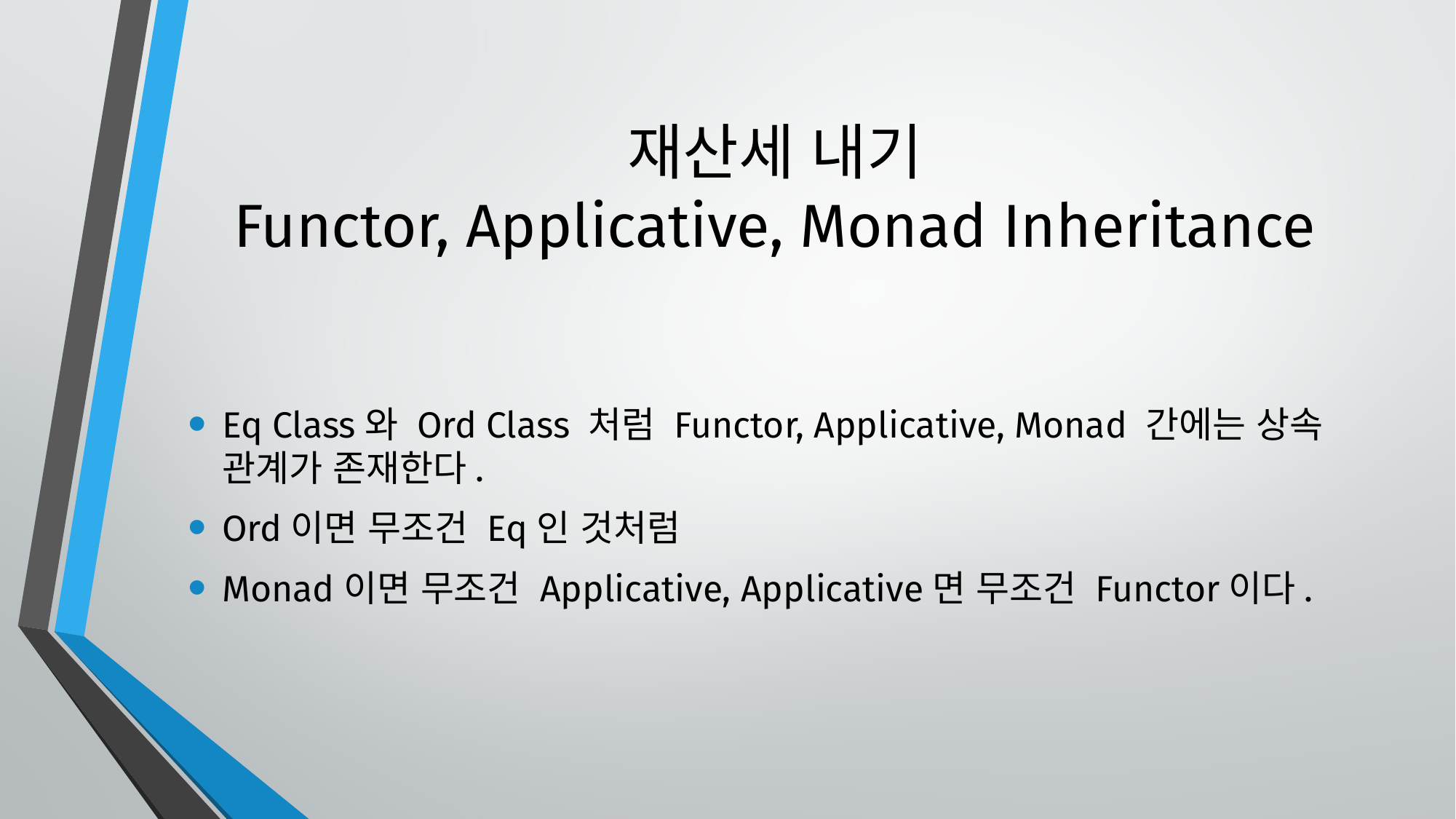

# 재산세 내기 Functor, Applicative, Monad Inheritance
Eq Class와 Ord Class 처럼 Functor, Applicative, Monad 간에는 상속 관계가 존재한다.
Ord이면 무조건 Eq인 것처럼
Monad이면 무조건 Applicative, Applicative면 무조건 Functor이다.